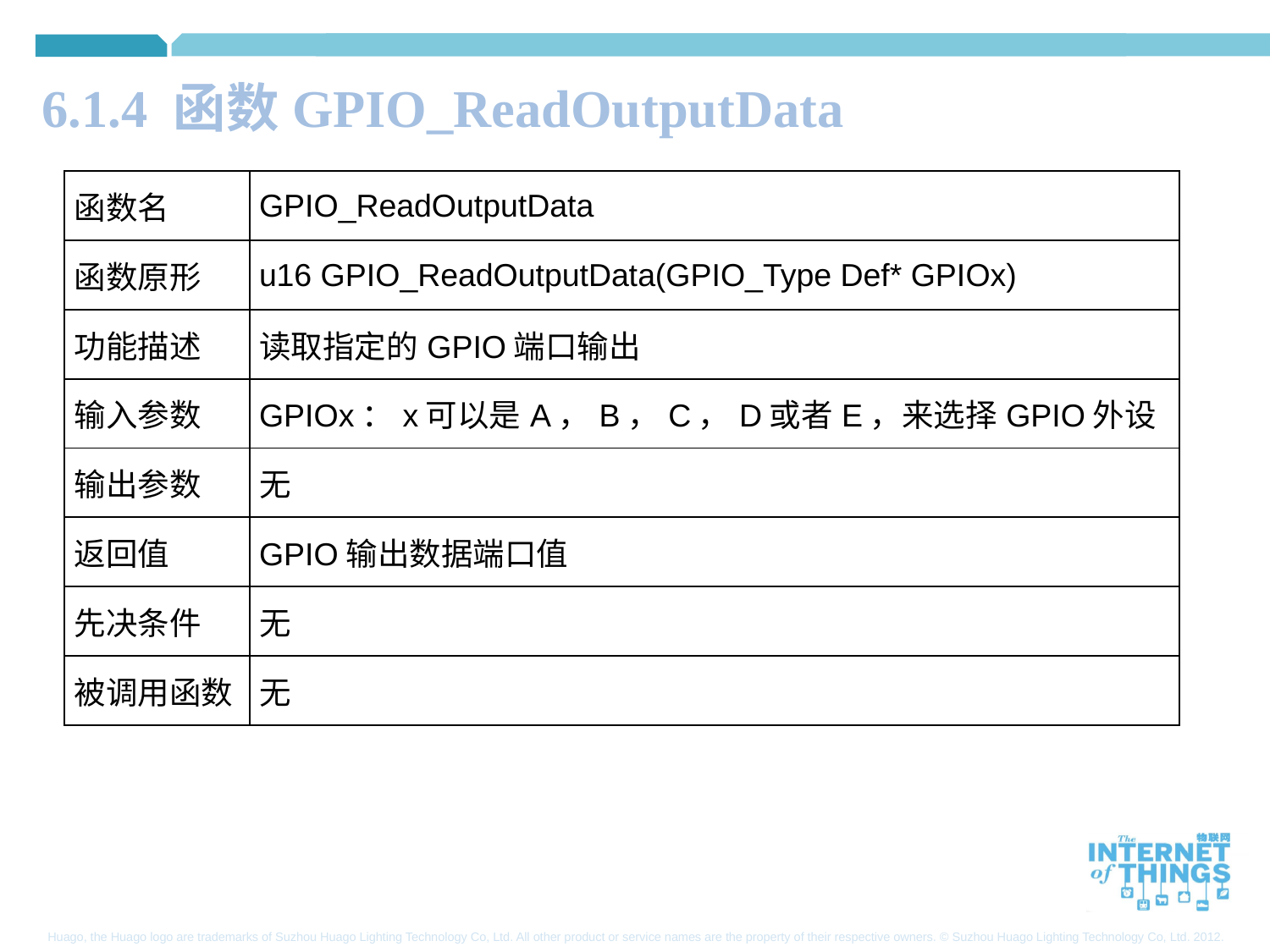

6.1.4 函数GPIO_ReadOutputData
| 函数名 | GPIO\_ReadOutputData |
| --- | --- |
| 函数原形 | u16 GPIO\_ReadOutputData(GPIO\_Type Def\* GPIOx) |
| 功能描述 | 读取指定的GPIO端口输出 |
| 输入参数 | GPIOx：x可以是A，B，C，D或者E，来选择GPIO外设 |
| 输出参数 | 无 |
| 返回值 | GPIO输出数据端口值 |
| 先决条件 | 无 |
| 被调用函数 | 无 |